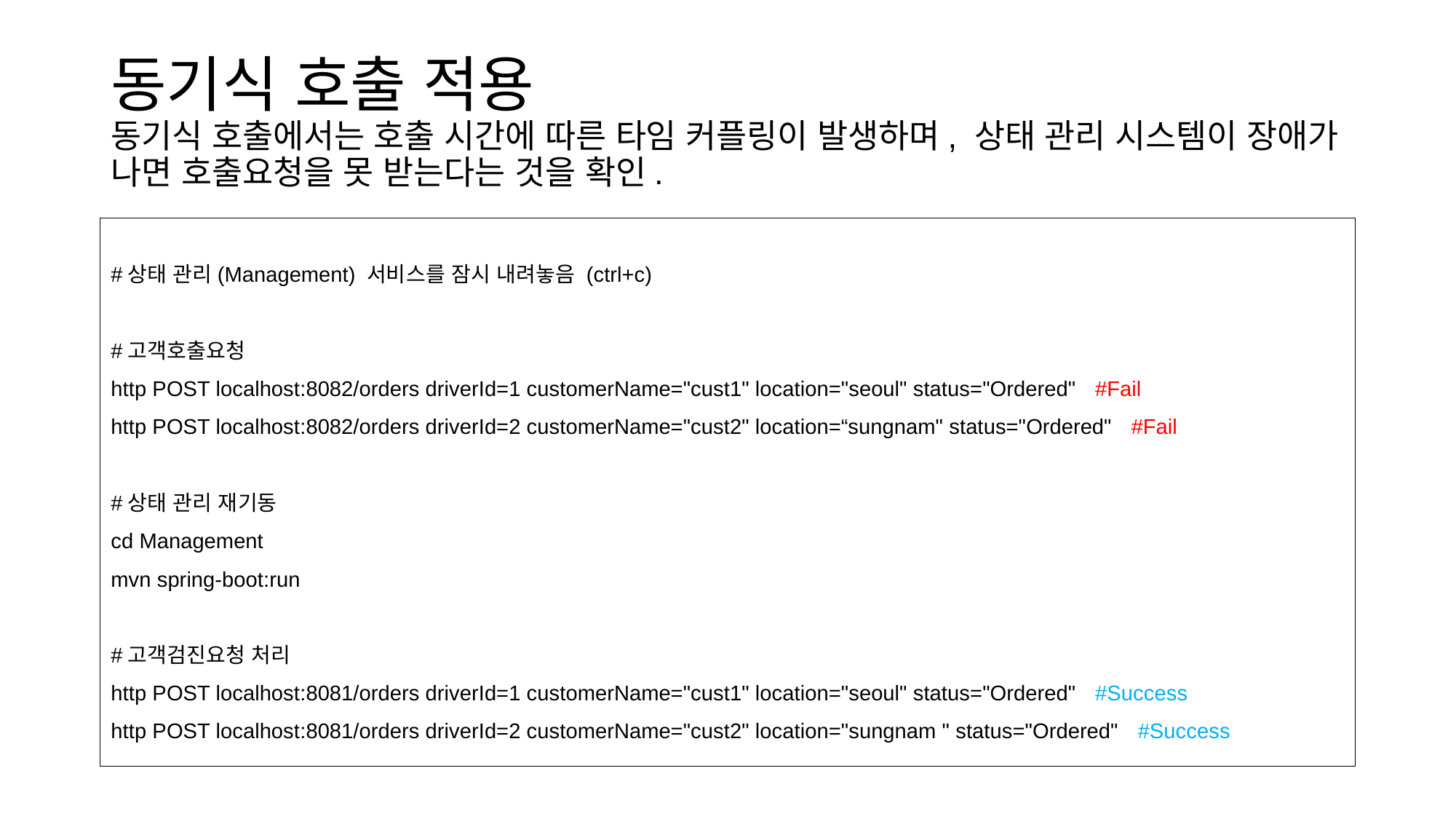

# 동기식 호출 적용 동기식 호출에서는 호출 시간에 따른 타임 커플링이 발생하며, 상태 관리 시스템이 장애가 나면 호출요청을 못 받는다는 것을 확인.

#상태 관리(Management) 서비스를 잠시 내려놓음 (ctrl+c)

#고객호출요청
http POST localhost:8082/orders driverId=1 customerName="cust1" location="seoul" status="Ordered"   #Fail
http POST localhost:8082/orders driverId=2 customerName="cust2" location=“sungnam" status="Ordered"   #Fail

#상태 관리 재기동
cd Management
mvn spring-boot:run

#고객검진요청 처리
http POST localhost:8081/orders driverId=1 customerName="cust1" location="seoul" status="Ordered"   #Success
http POST localhost:8081/orders driverId=2 customerName="cust2" location="sungnam " status="Ordered"   #Success